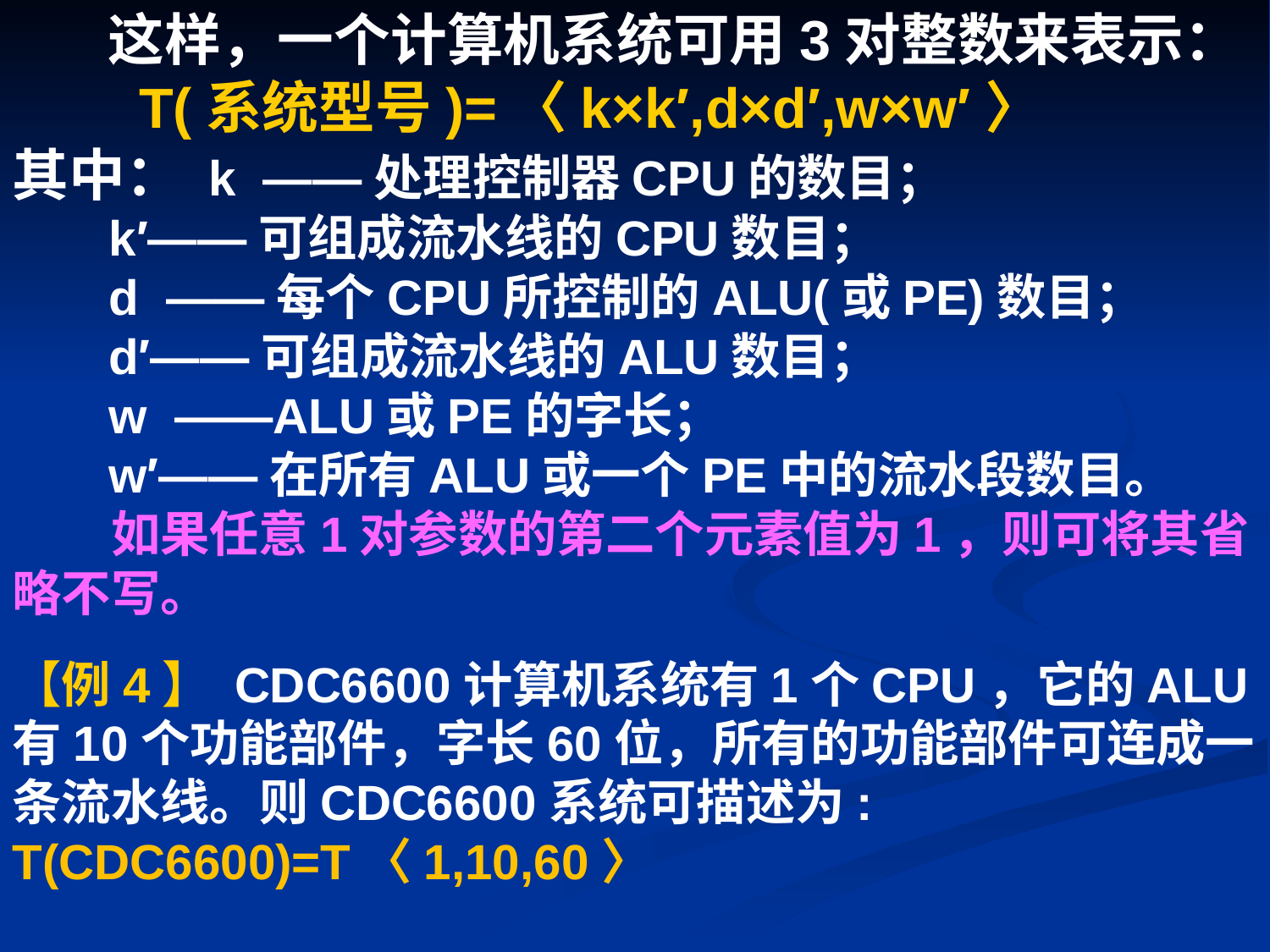

这样，一个计算机系统可用3对整数来表示：
　　T(系统型号)=〈k×k′,d×d′,w×w′〉
其中： k  ——处理控制器CPU的数目；
       k′——可组成流水线的CPU数目；
       d  ——每个CPU所控制的ALU(或PE)数目；
       d′——可组成流水线的ALU数目；
       w  ——ALU或PE的字长；
       w′——在所有ALU或一个PE中的流水段数目。
　　如果任意1对参数的第二个元素值为1，则可将其省略不写。
【例4】 CDC6600计算机系统有1个CPU，它的ALU有10个功能部件，字长60位，所有的功能部件可连成一条流水线。则CDC6600系统可描述为:
T(CDC6600)=T〈1,10,60〉
33